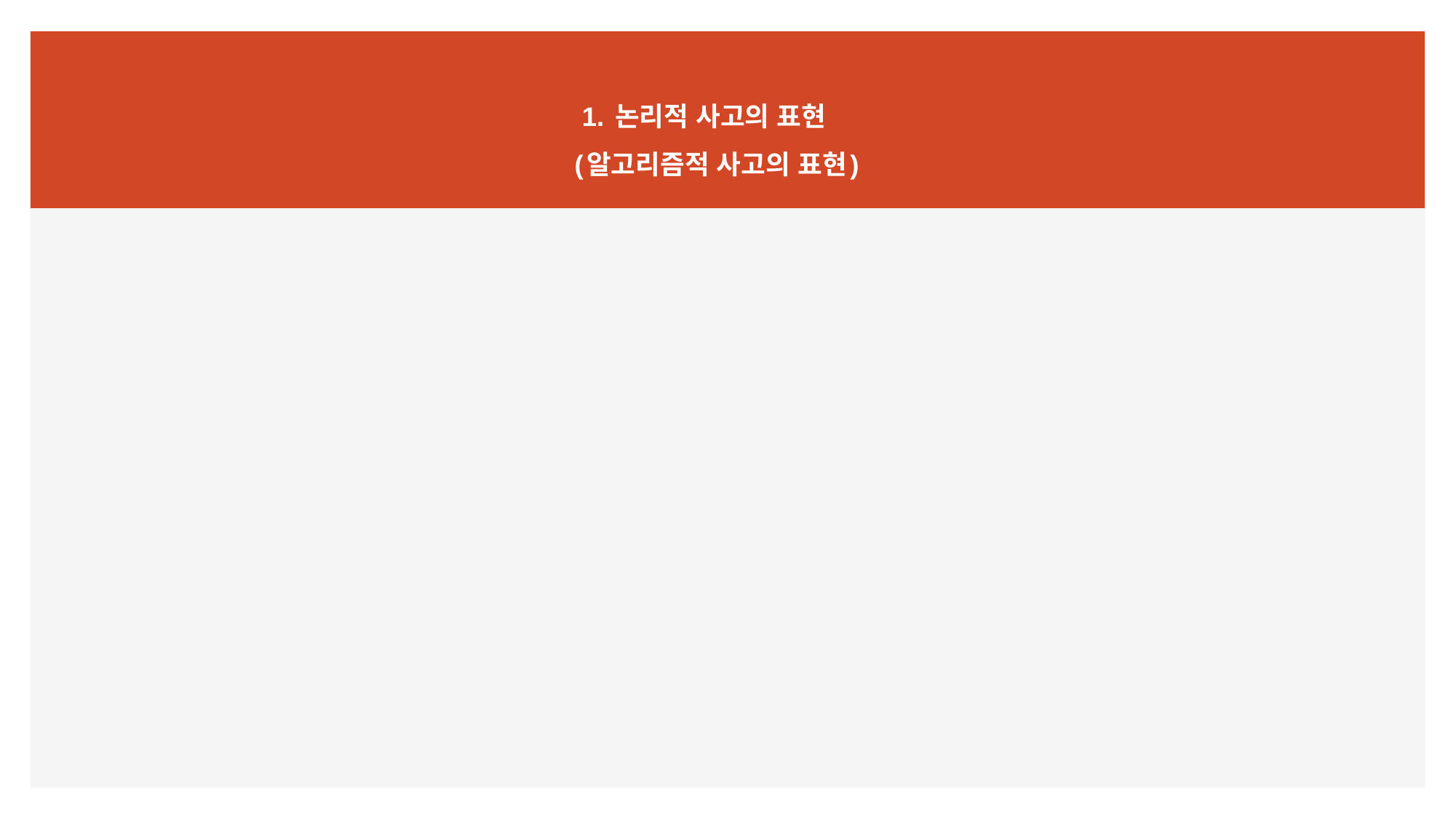

# 1. 논리적 사고의 표현 (알고리즘적 사고의 표현)